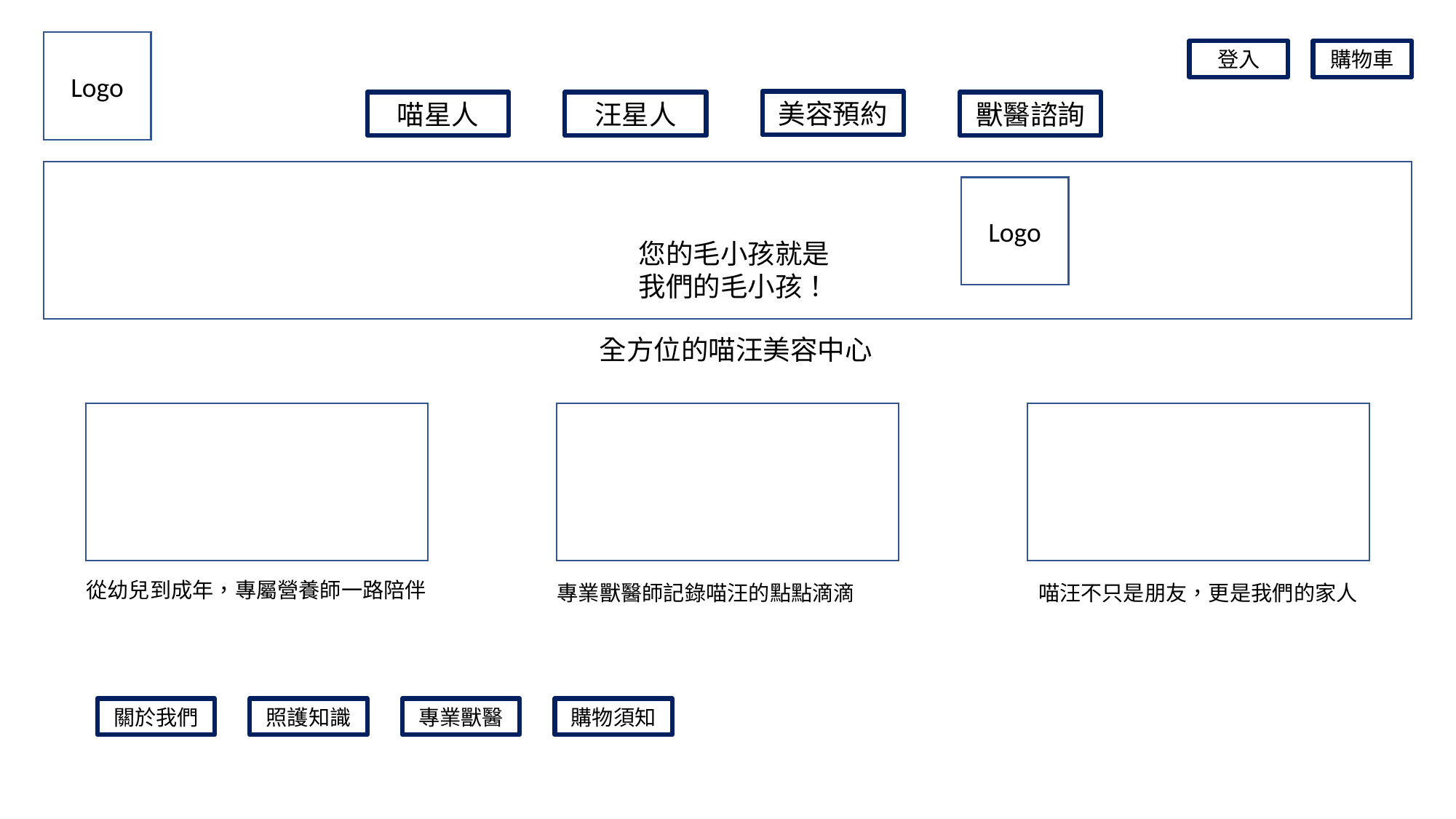

Logo
購物車
登入
美容預約
喵星人
汪星人
獸醫諮詢

Logo
您的毛小孩就是我們的毛小孩！
全方位的喵汪美容中心

從幼兒到成年，專屬營養師一路陪伴
專業獸醫師記錄喵汪的點點滴滴
喵汪不只是朋友，更是我們的家人
購物須知
專業獸醫
關於我們
照護知識